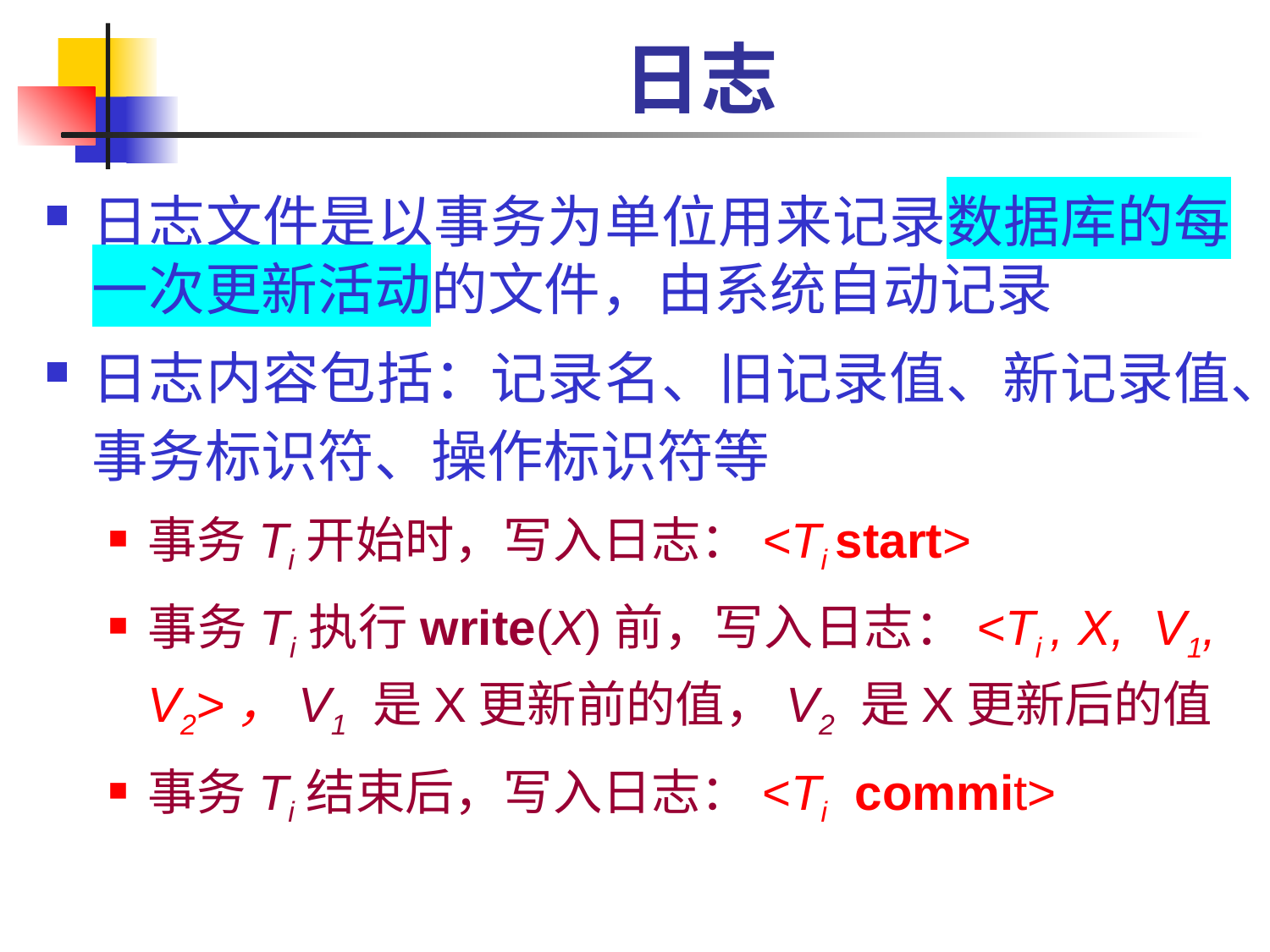

# 日志
日志文件是以事务为单位用来记录数据库的每一次更新活动的文件，由系统自动记录
日志内容包括：记录名、旧记录值、新记录值、事务标识符、操作标识符等
事务Ti开始时，写入日志：<Ti start>
事务Ti执行write(X)前，写入日志：<Ti , X,  V1,  V2>，V1 是X更新前的值，V2 是X更新后的值
事务Ti结束后，写入日志：<Ti  commit>